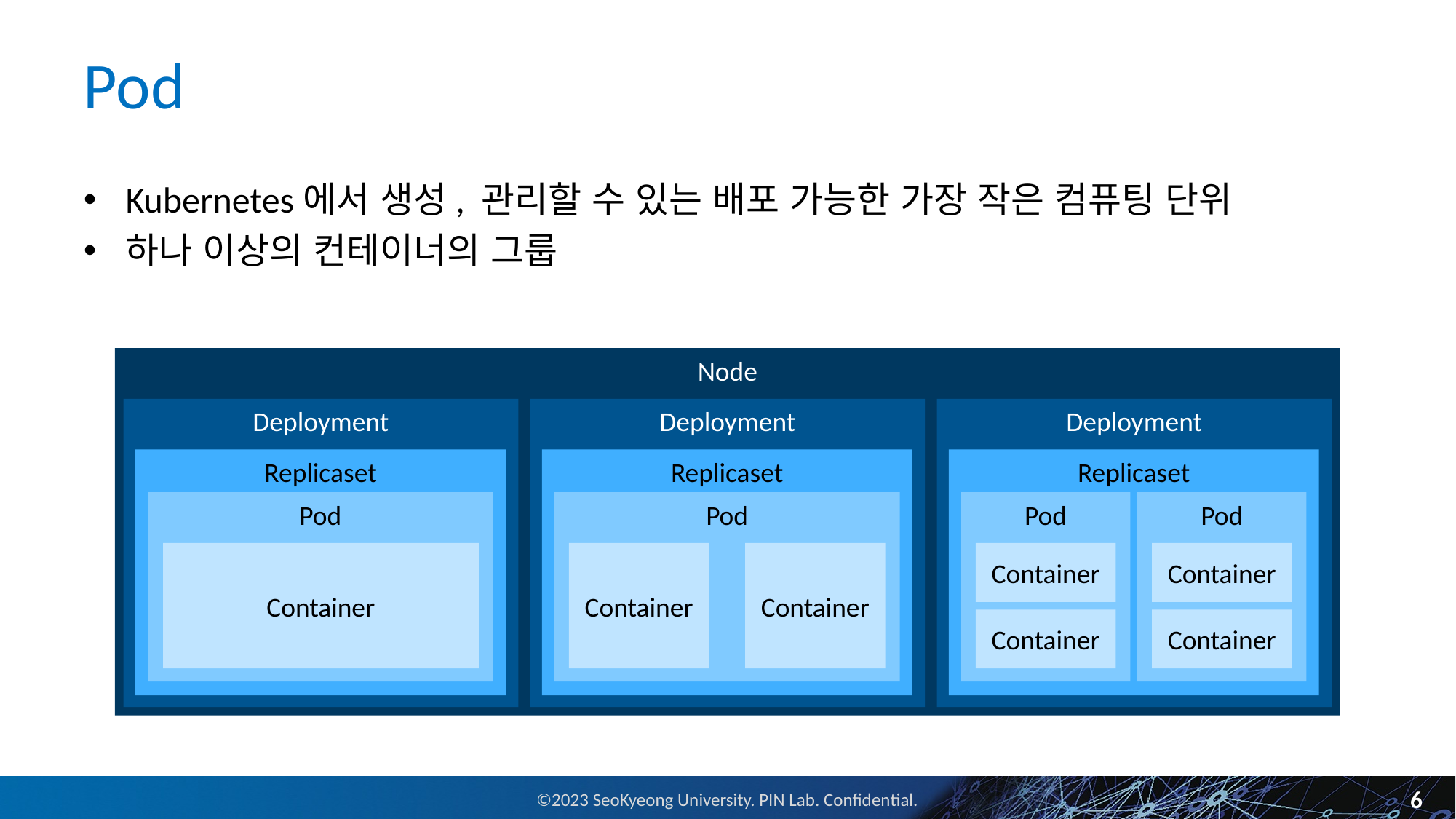

# Pod
Kubernetes에서 생성, 관리할 수 있는 배포 가능한 가장 작은 컴퓨팅 단위
하나 이상의 컨테이너의 그룹
Node
Deployment
Deployment
Deployment
Replicaset
Replicaset
Replicaset
Pod
Pod
Pod
Pod
Container
Container
Container
Container
Container
Container
Container
6